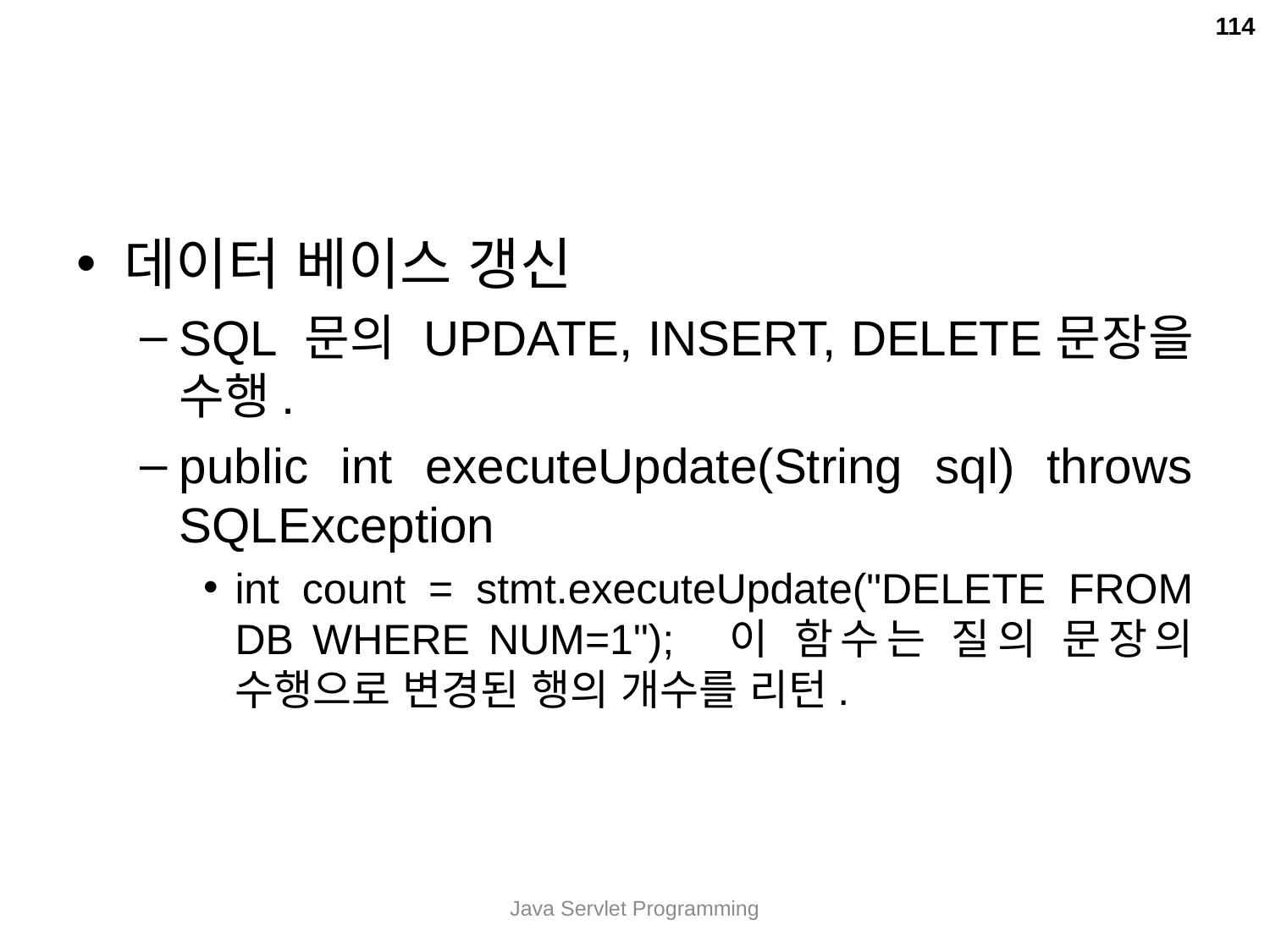

114
데이터 베이스 갱신
SQL 문의 UPDATE, INSERT, DELETE문장을 수행.
public int executeUpdate(String sql) throws SQLException
int count = stmt.executeUpdate("DELETE FROM DB WHERE NUM=1");  이 함수는 질의 문장의 수행으로 변경된 행의 개수를 리턴.

Java Servlet Programming